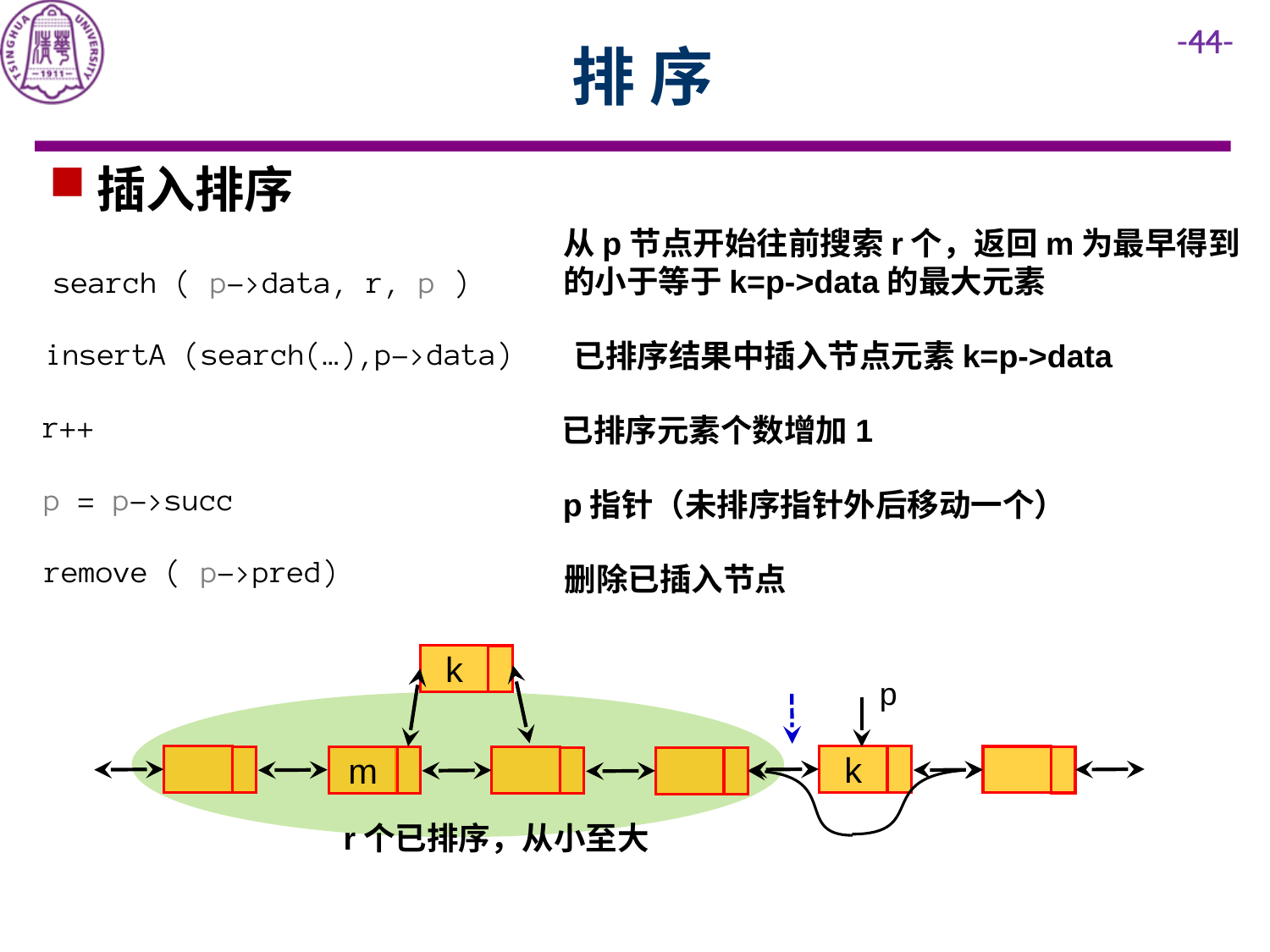

# 排 序
插入排序
从p节点开始往前搜索r个，返回m为最早得到的小于等于k=p->data的最大元素
search ( p->data, r, p )
insertA (search(…),p->data)
已排序结果中插入节点元素k=p->data
r++
已排序元素个数增加1
p = p->succ
p指针（未排序指针外后移动一个）
remove ( p->pred)
删除已插入节点
k

p

k

m

r个已排序，从小至大